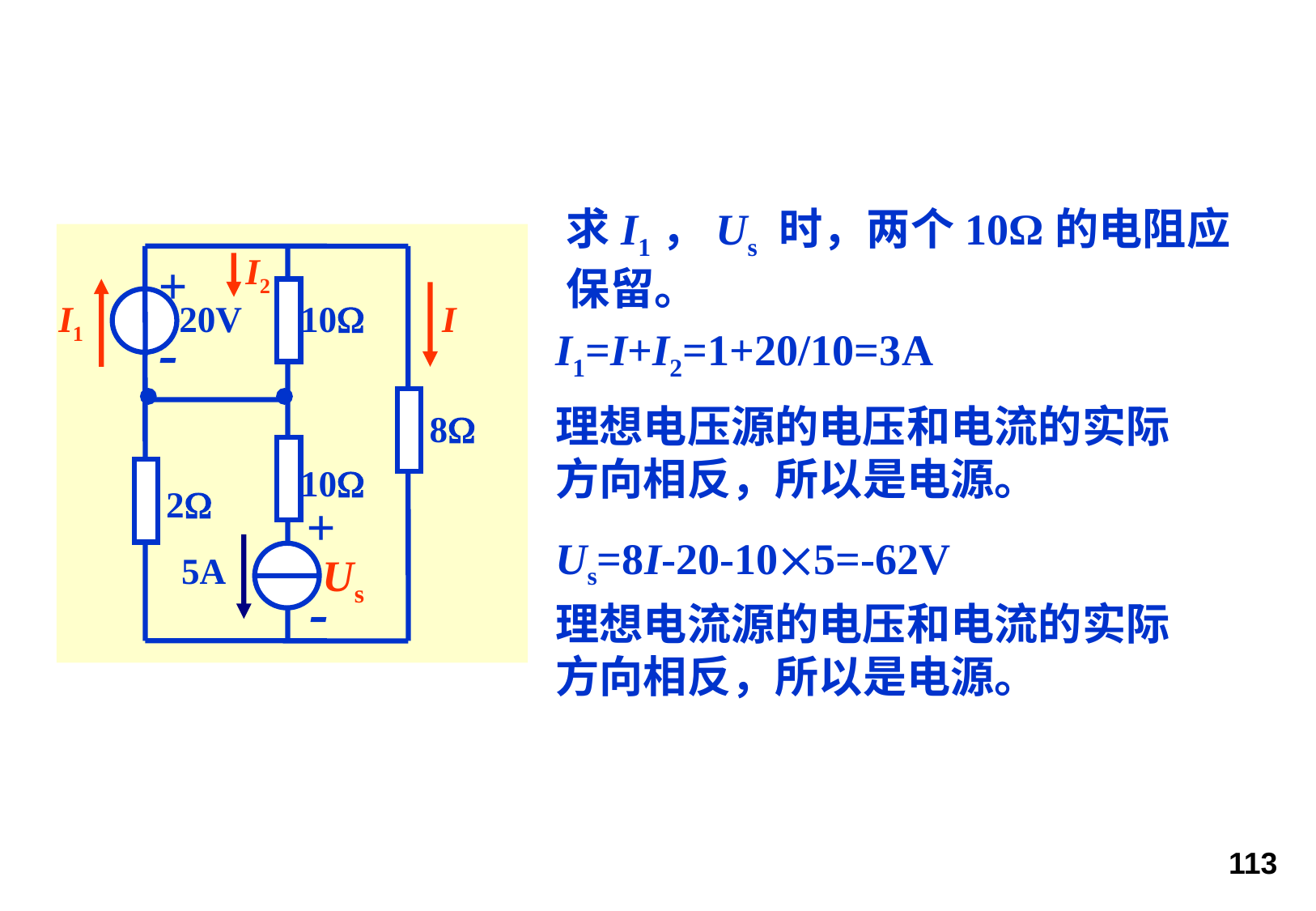

求I1，Us 时，两个10Ω的电阻应保留。

+

-

I1
20V
10Ω
I

8Ω

10Ω

2Ω
+

5A
Us

-

I2

I1=I+I2=1+20/10=3A
理想电压源的电压和电流的实际方向相反，所以是电源。
Us=8I-20-10×5=-62V
理想电流源的电压和电流的实际方向相反，所以是电源。